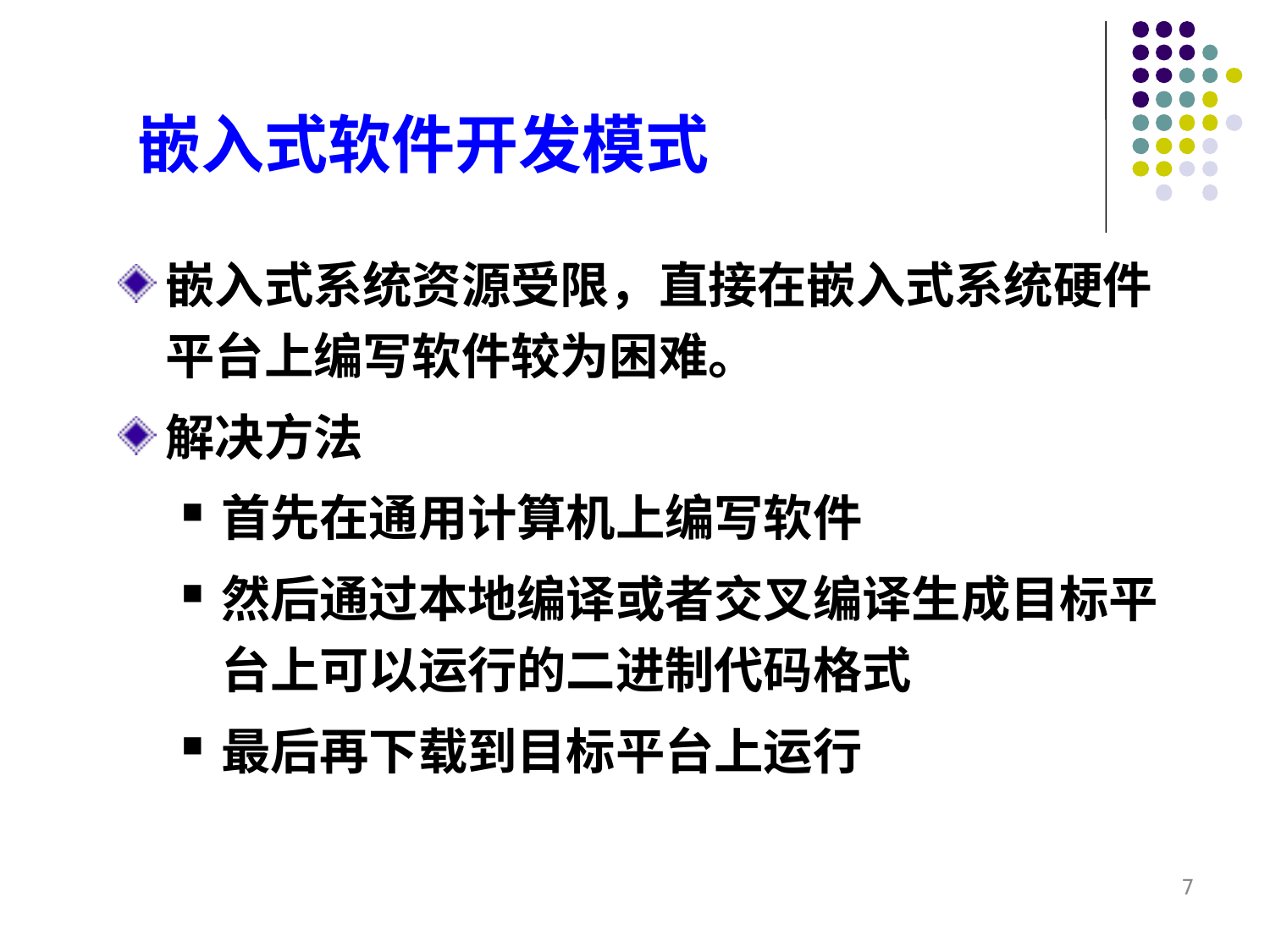

嵌入式软件开发模式
嵌入式系统资源受限，直接在嵌入式系统硬件平台上编写软件较为困难。
解决方法
首先在通用计算机上编写软件
然后通过本地编译或者交叉编译生成目标平台上可以运行的二进制代码格式
最后再下载到目标平台上运行
7